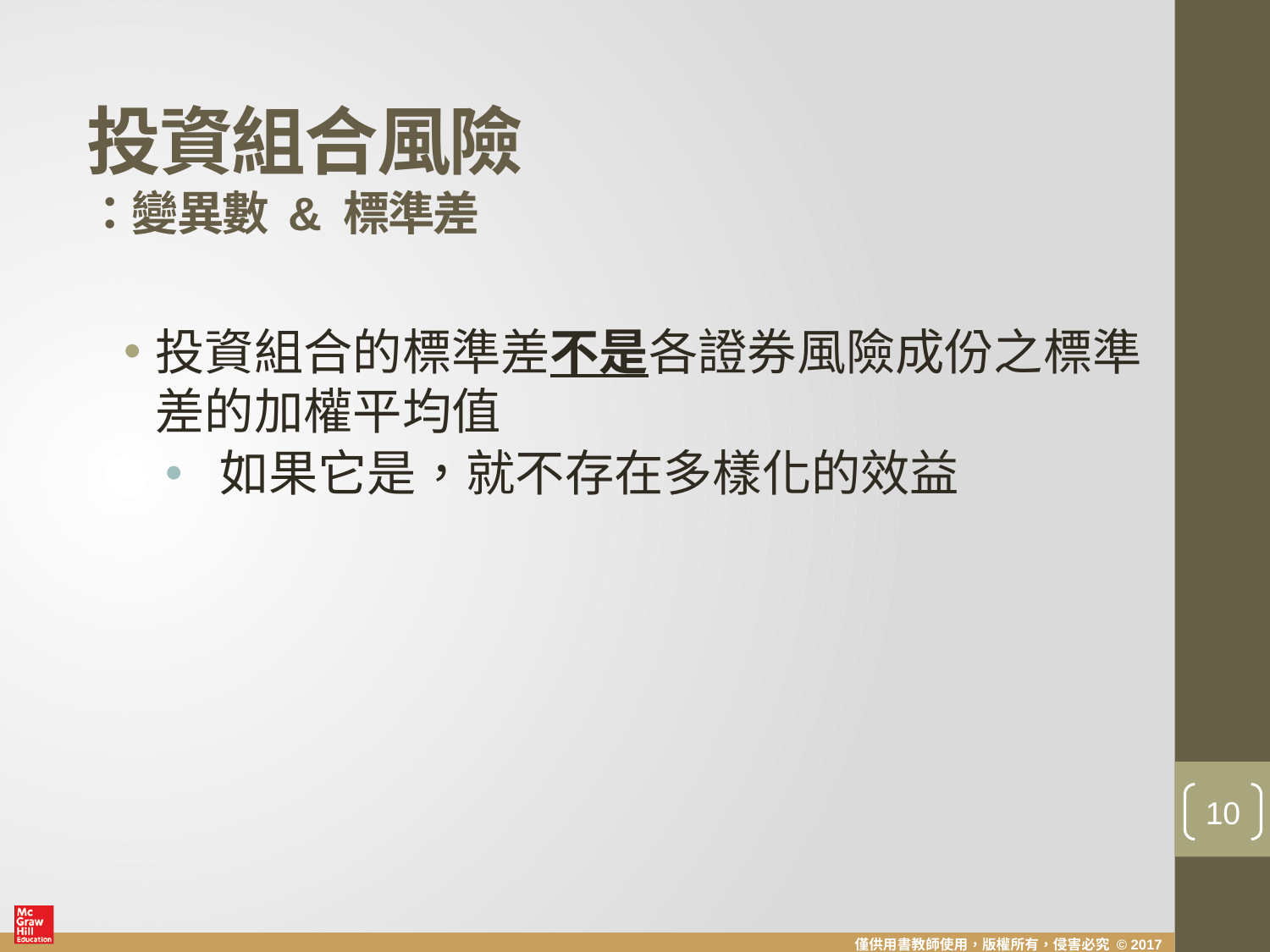

# 投資組合風險 ：變異數 & 標準差
投資組合的標準差不是各證券風險成份之標準差的加權平均值
 如果它是，就不存在多樣化的效益
10